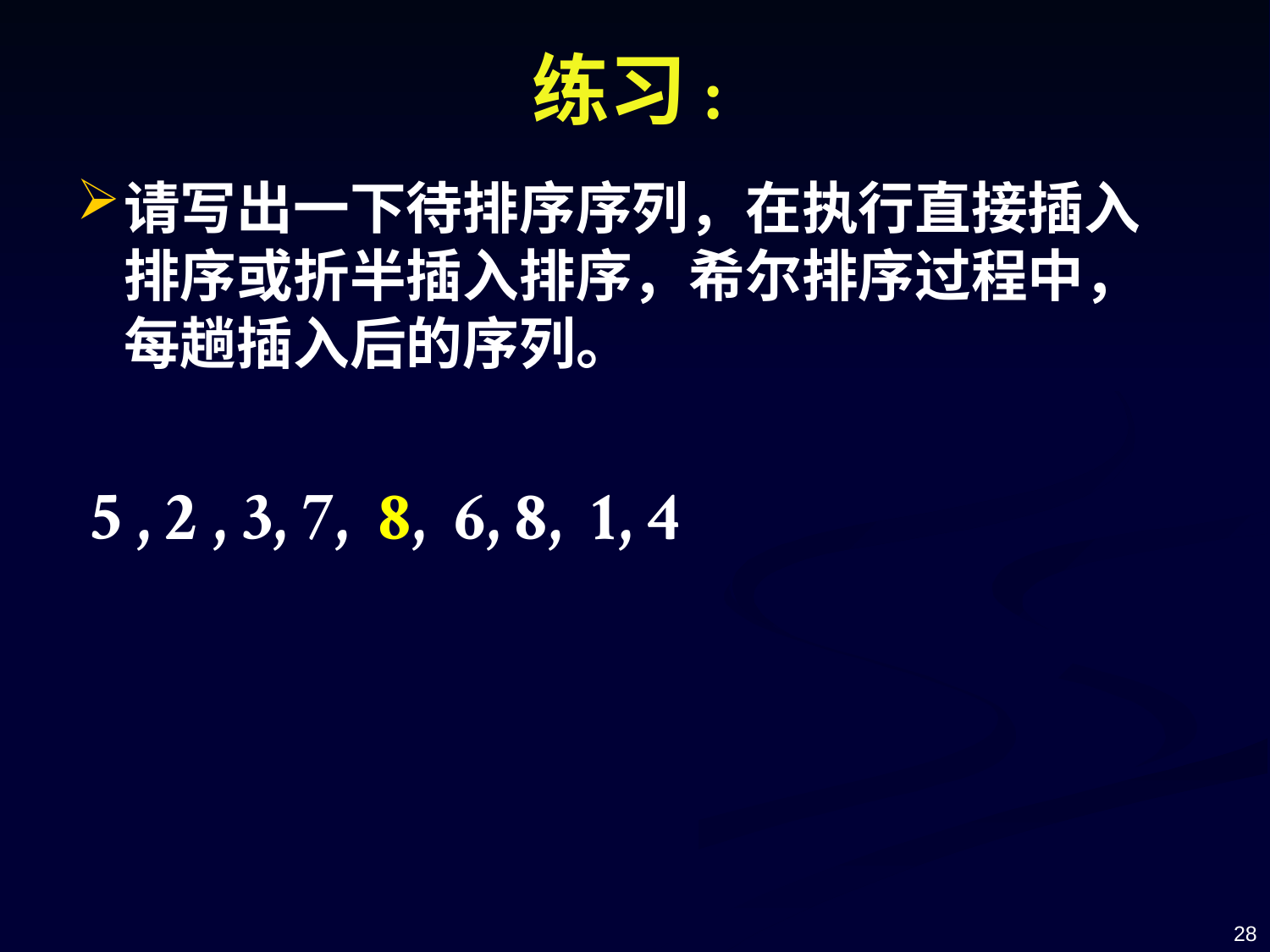

# 练习:
请写出一下待排序序列，在执行直接插入排序或折半插入排序，希尔排序过程中，每趟插入后的序列。

 5 , 2 , 3, 7,  8,  6, 8,  1, 4
28